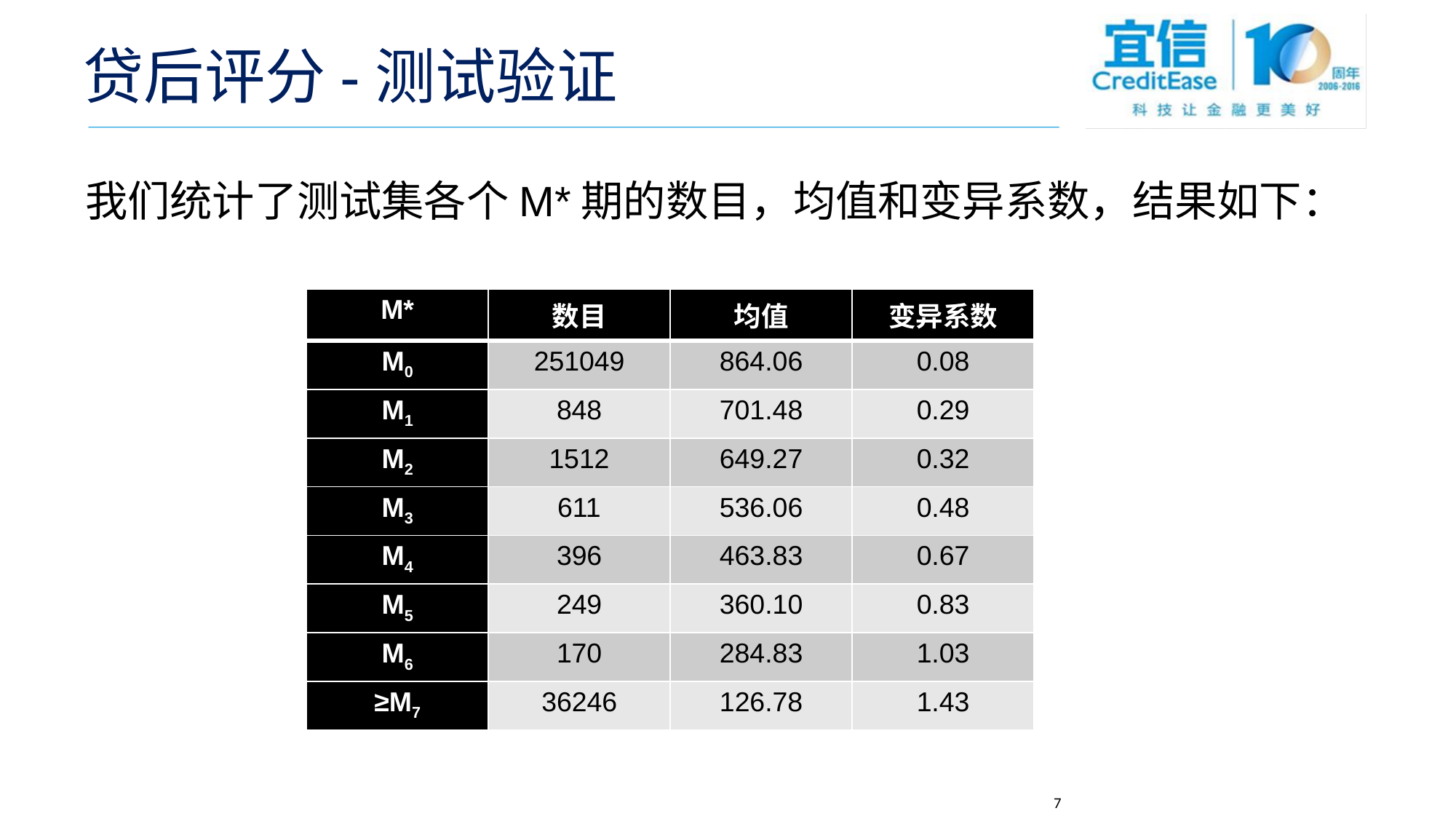

# 贷后评分-测试验证
我们统计了测试集各个M*期的数目，均值和变异系数，结果如下：
| M\* | 数目 | 均值 | 变异系数 |
| --- | --- | --- | --- |
| M0 | 251049 | 864.06 | 0.08 |
| M1 | 848 | 701.48 | 0.29 |
| M2 | 1512 | 649.27 | 0.32 |
| M3 | 611 | 536.06 | 0.48 |
| M4 | 396 | 463.83 | 0.67 |
| M5 | 249 | 360.10 | 0.83 |
| M6 | 170 | 284.83 | 1.03 |
| ≥M7 | 36246 | 126.78 | 1.43 |
7